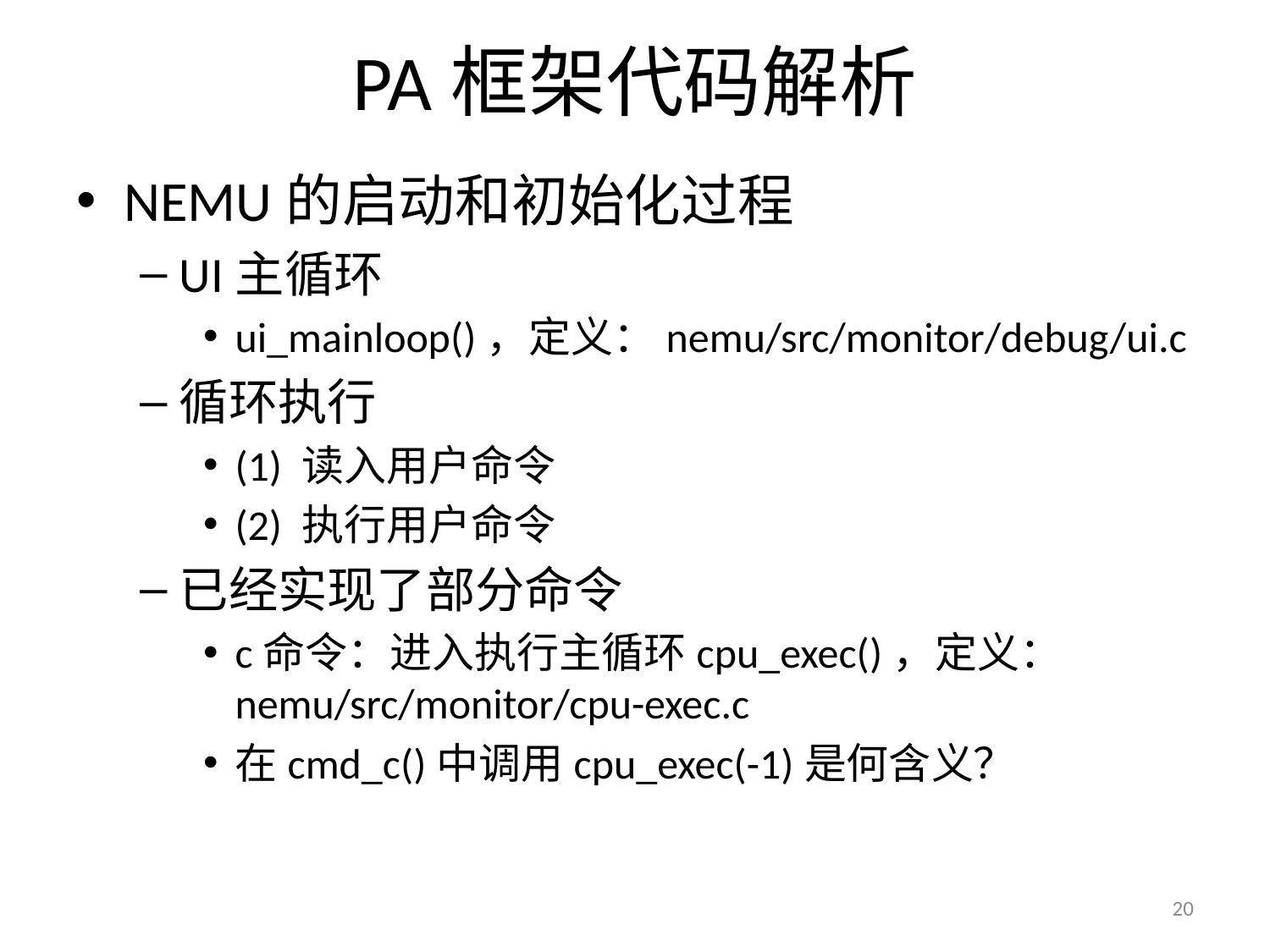

# PA框架代码解析
NEMU的启动和初始化过程
UI主循环
ui_mainloop()，定义：nemu/src/monitor/debug/ui.c
循环执行
(1) 读入用户命令
(2) 执行用户命令
已经实现了部分命令
c命令：进入执行主循环cpu_exec()，定义：nemu/src/monitor/cpu-exec.c
在cmd_c()中调用cpu_exec(-1)是何含义？
20